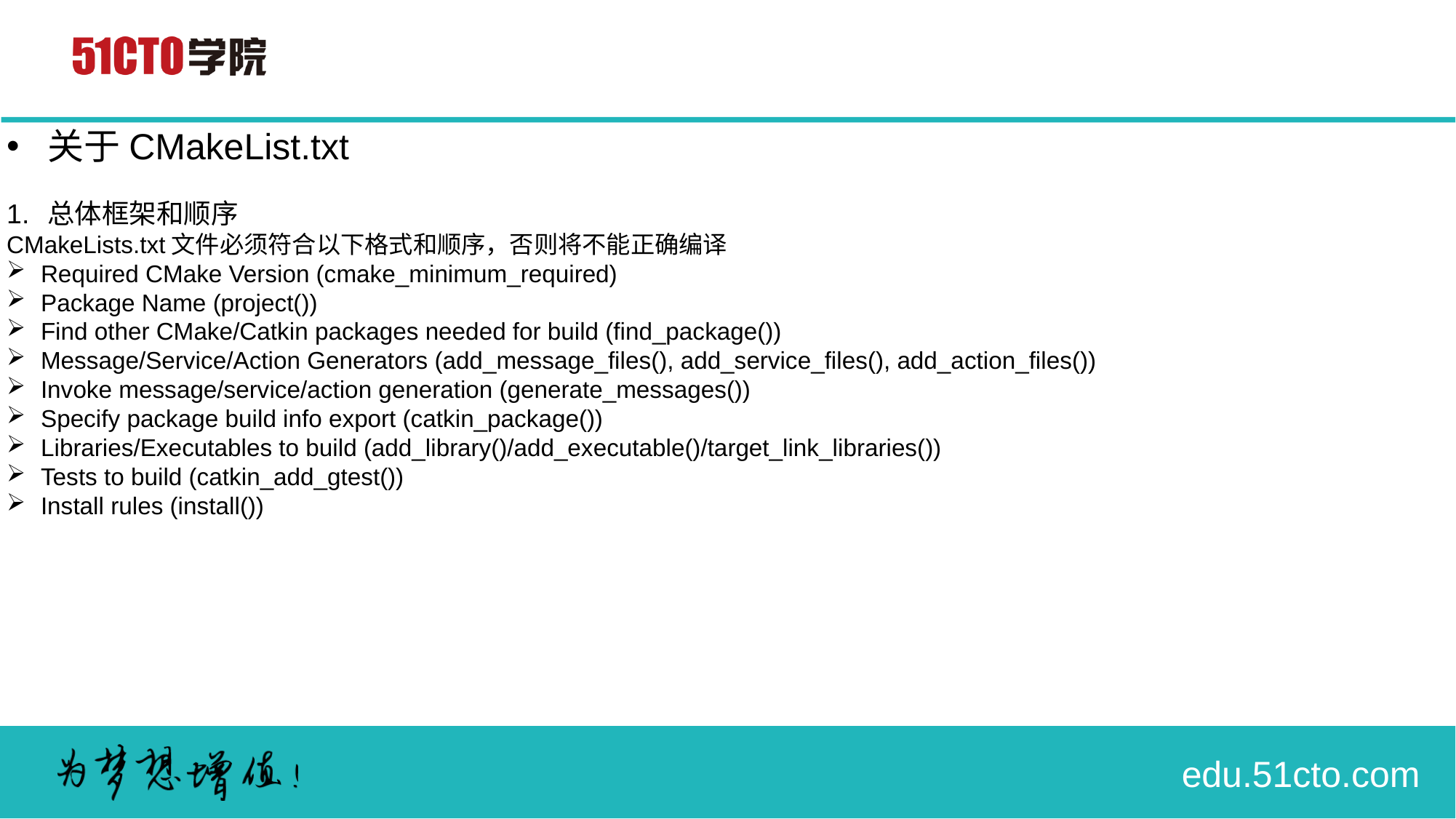

关于CMakeList.txt

总体框架和顺序
CMakeLists.txt文件必须符合以下格式和顺序，否则将不能正确编译
Required CMake Version (cmake_minimum_required)
Package Name (project())
Find other CMake/Catkin packages needed for build (find_package())
Message/Service/Action Generators (add_message_files(), add_service_files(), add_action_files())
Invoke message/service/action generation (generate_messages())
Specify package build info export (catkin_package())
Libraries/Executables to build (add_library()/add_executable()/target_link_libraries())
Tests to build (catkin_add_gtest())
Install rules (install())